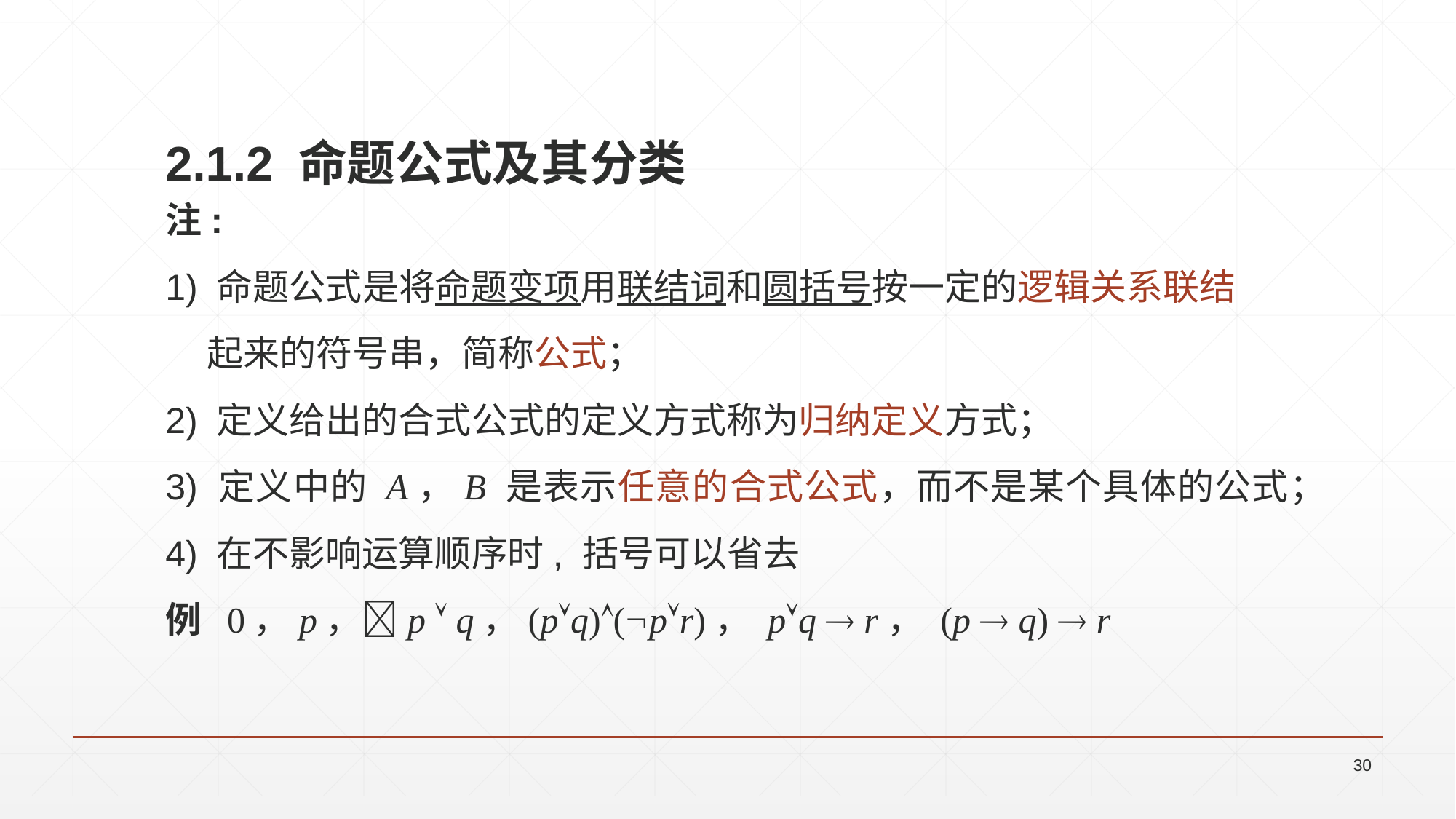

2.1.2 命题公式及其分类
注:
1) 命题公式是将命题变项用联结词和圆括号按一定的逻辑关系联结
    起来的符号串，简称公式；
2) 定义给出的合式公式的定义方式称为归纳定义方式；
3) 定义中的 A，B 是表示任意的合式公式，而不是某个具体的公式；
4) 在不影响运算顺序时, 括号可以省去
例  0，p，¬p ∨ q，(p∨q)∧(¬p∨r)， p∨q → r， (p → q) → r
30